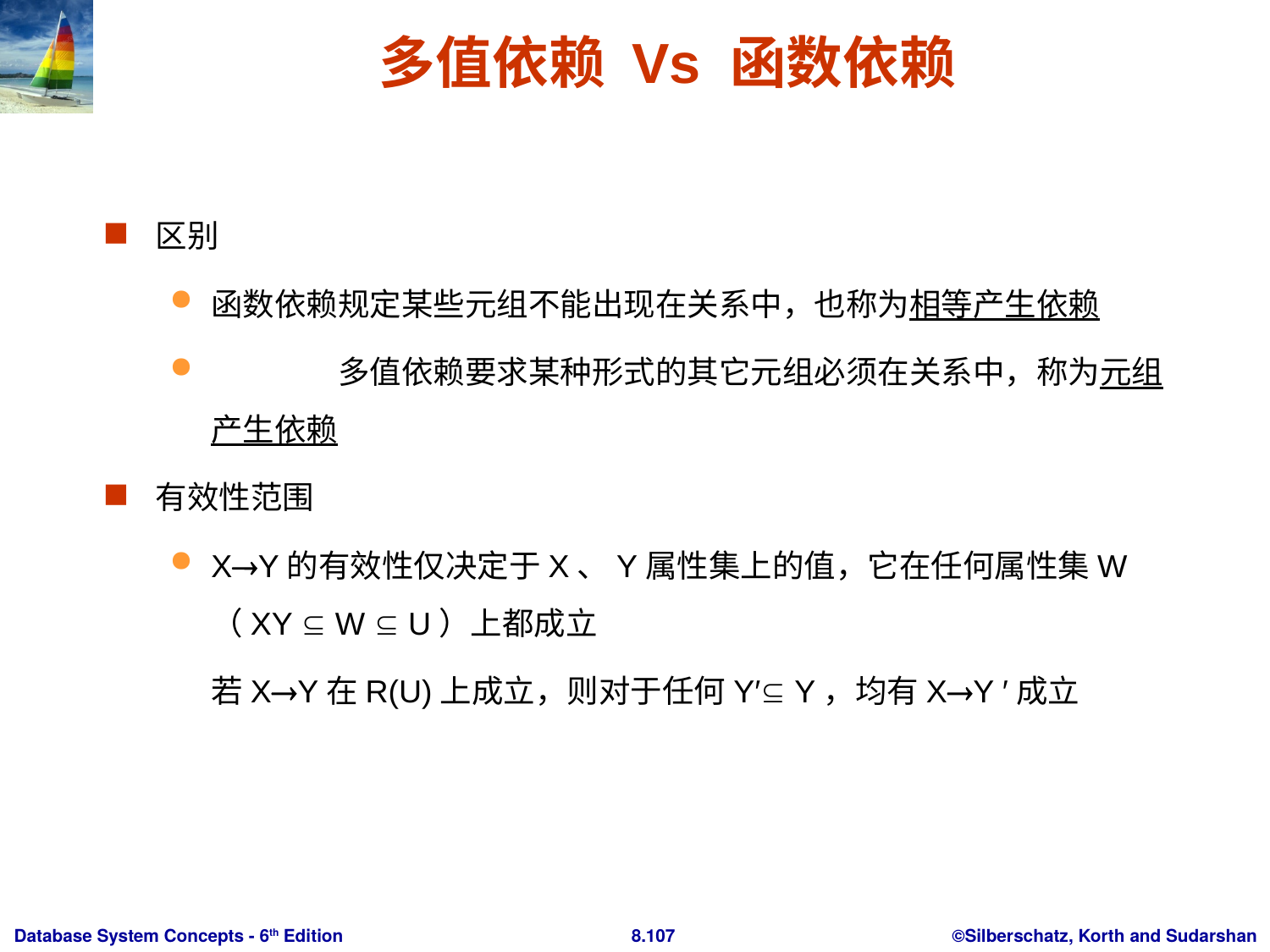

# 多值依赖 Vs 函数依赖
区别
函数依赖规定某些元组不能出现在关系中，也称为相等产生依赖
	多值依赖要求某种形式的其它元组必须在关系中，称为元组产生依赖
有效性范围
X→Y的有效性仅决定于X、Y属性集上的值，它在任何属性集W（XY ⊆ W ⊆ U）上都成立
	若X→Y在R(U)上成立，则对于任何Y′⊆ Y，均有X→Y ′成立